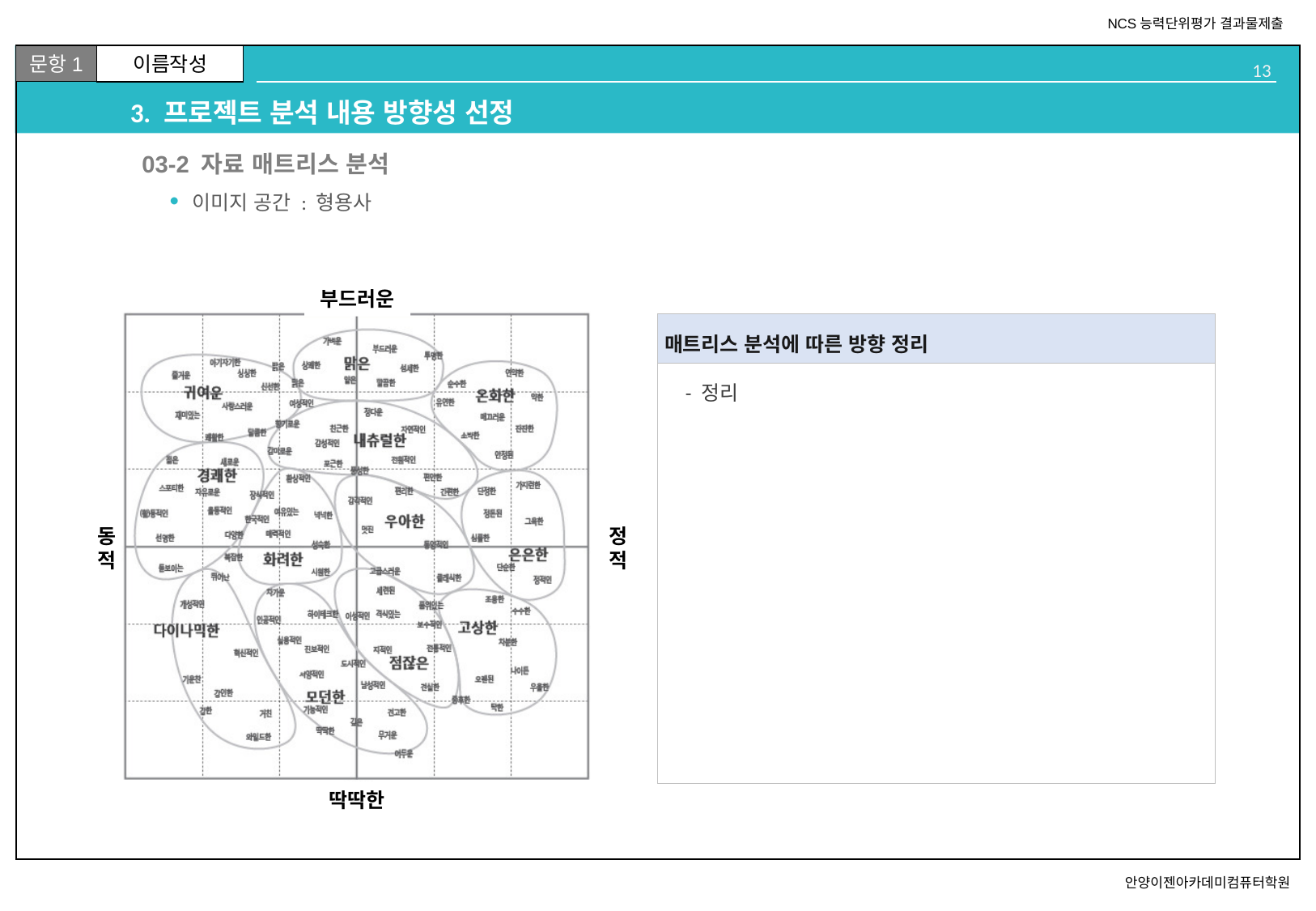

# 3. 프로젝트 분석 내용 방향성 선정
02
03-2 자료 매트리스 분석
이미지 공간 : 형용사
- 정리